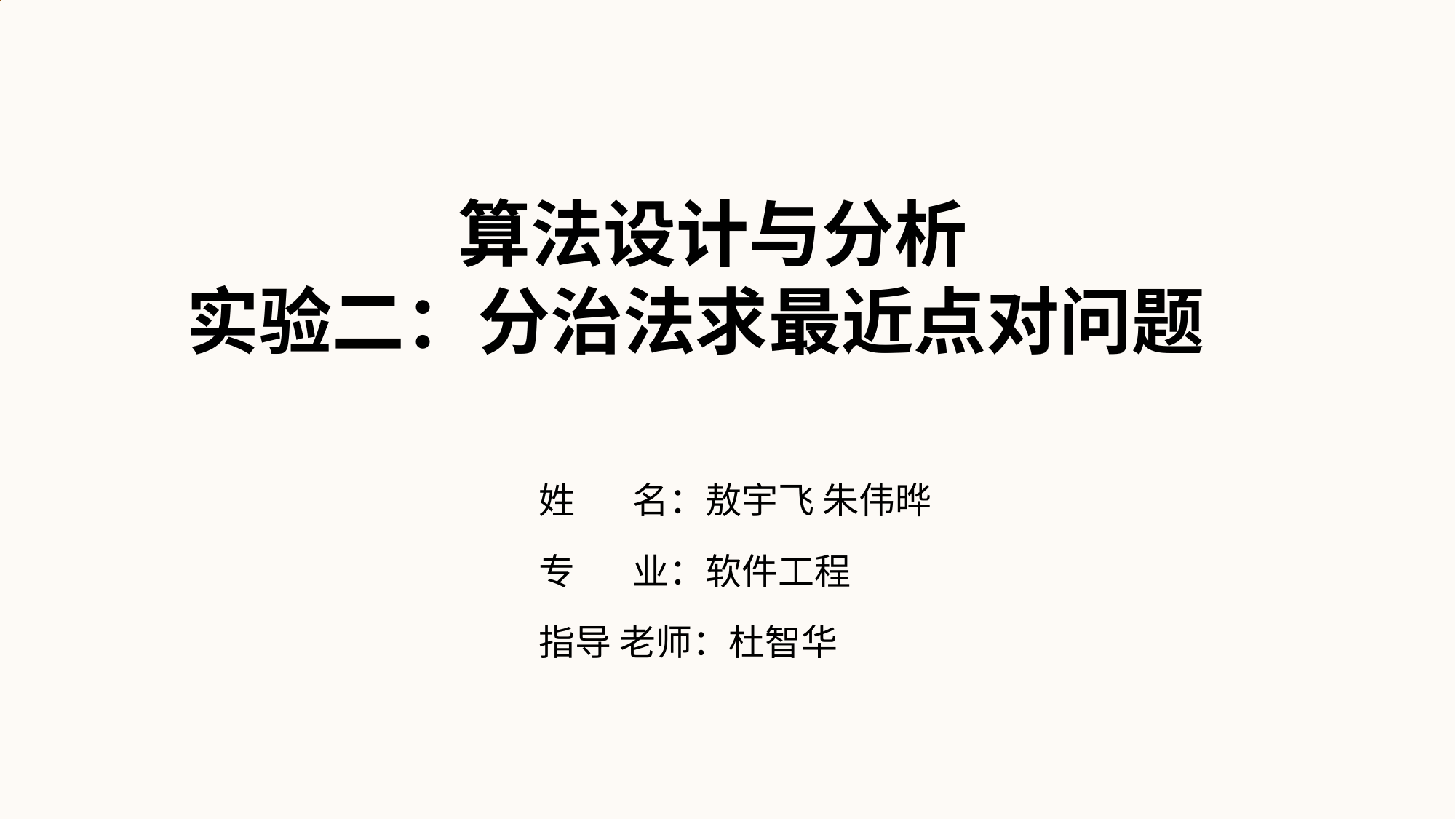

算法设计与分析
实验二：分治法求最近点对问题
姓       名：敖宇飞 朱伟晔
专       业：软件工程
指导 老师：杜智华